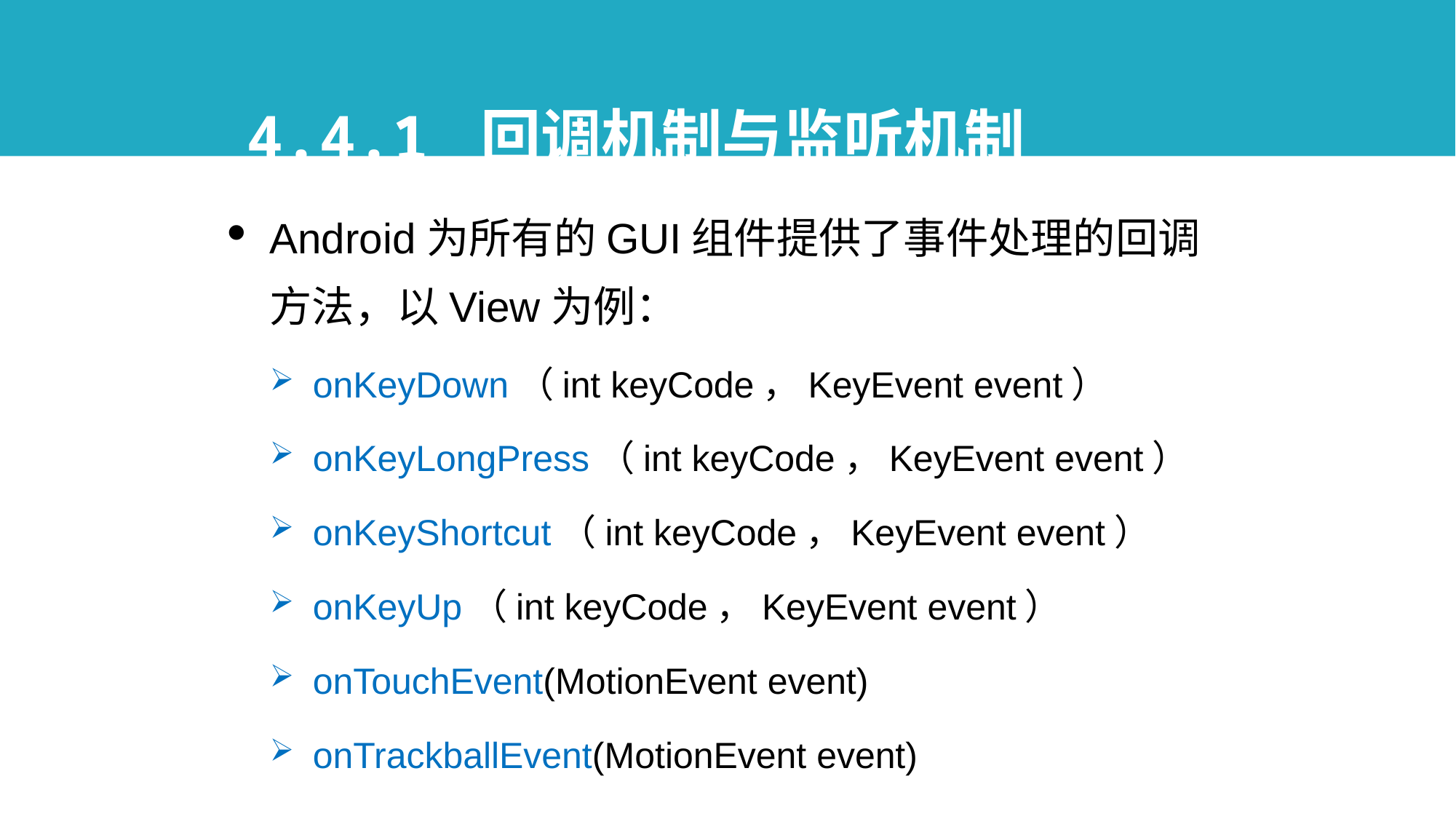

# 4.4.1 回调机制与监听机制
Android为所有的GUI组件提供了事件处理的回调方法，以View为例：
onKeyDown（int keyCode，KeyEvent event）
onKeyLongPress（int keyCode，KeyEvent event）
onKeyShortcut（int keyCode，KeyEvent event）
onKeyUp（int keyCode，KeyEvent event）
onTouchEvent(MotionEvent event)
onTrackballEvent(MotionEvent event)